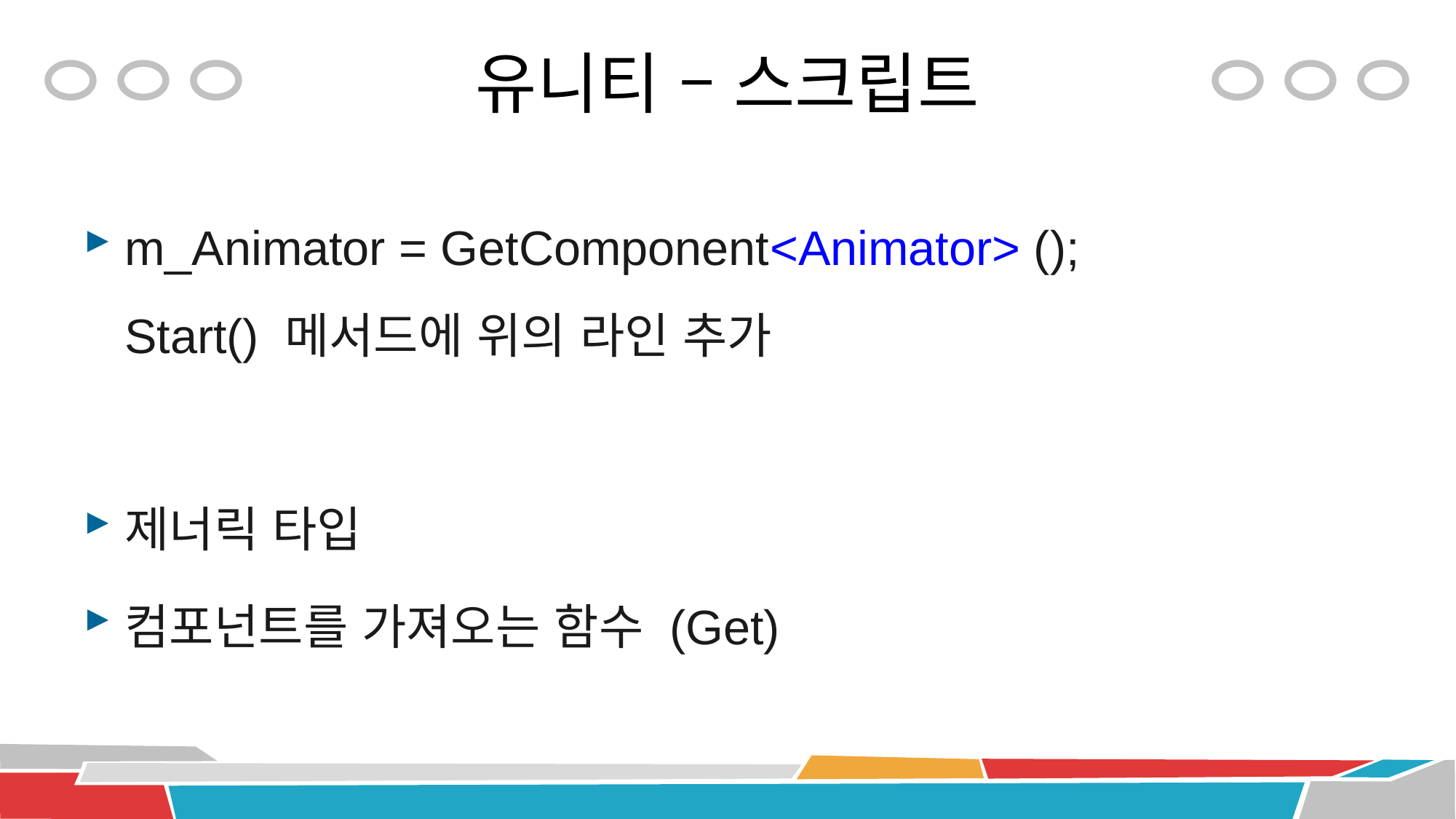

# 유니티 – 스크립트
m_Animator = GetComponent<Animator> ();
Start() 메서드에 위의 라인 추가

제너릭 타입
컴포넌트를 가져오는 함수 (Get)